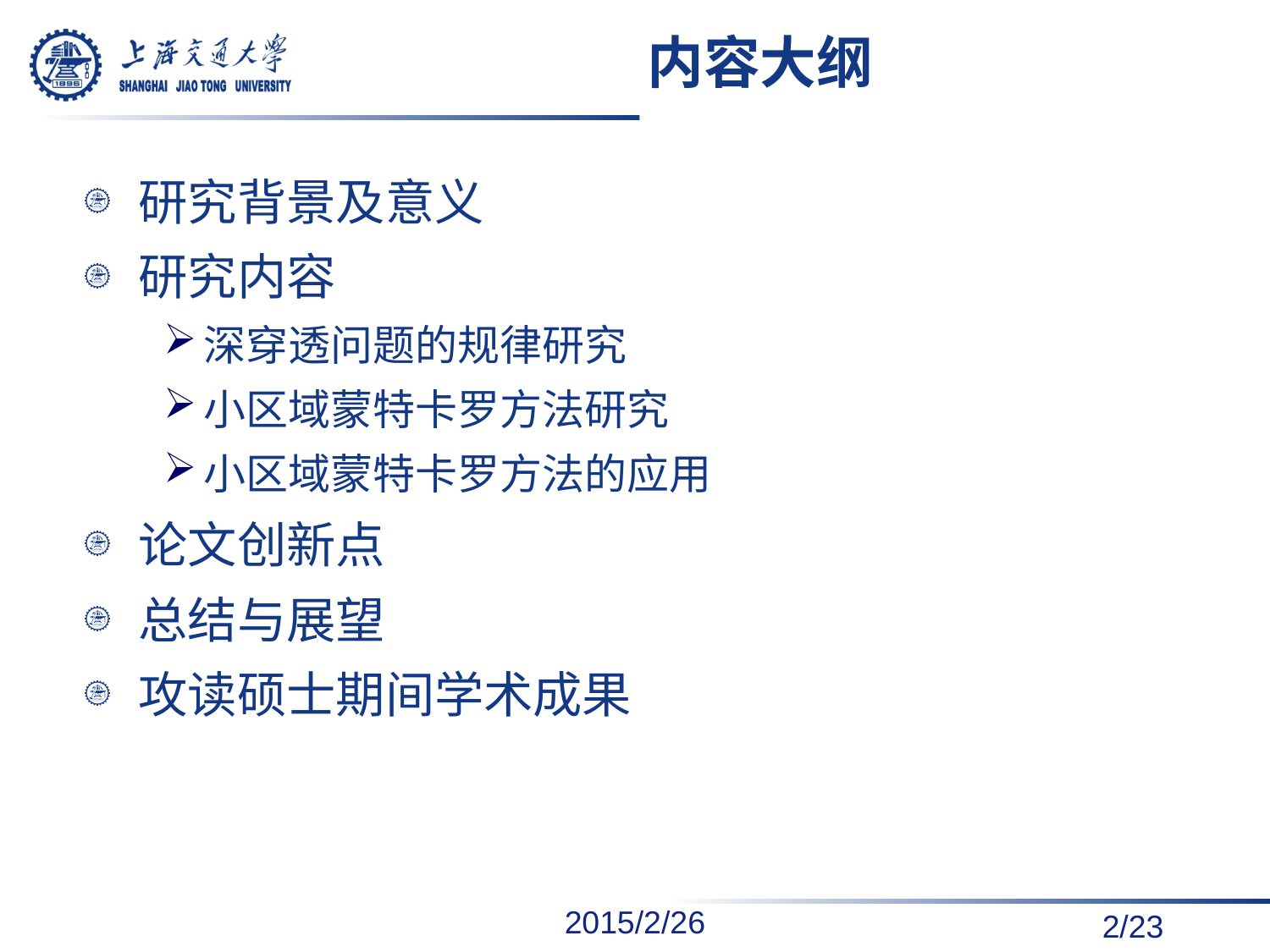

# 内容大纲
研究背景及意义
研究内容
深穿透问题的规律研究
小区域蒙特卡罗方法研究
小区域蒙特卡罗方法的应用
论文创新点
总结与展望
攻读硕士期间学术成果